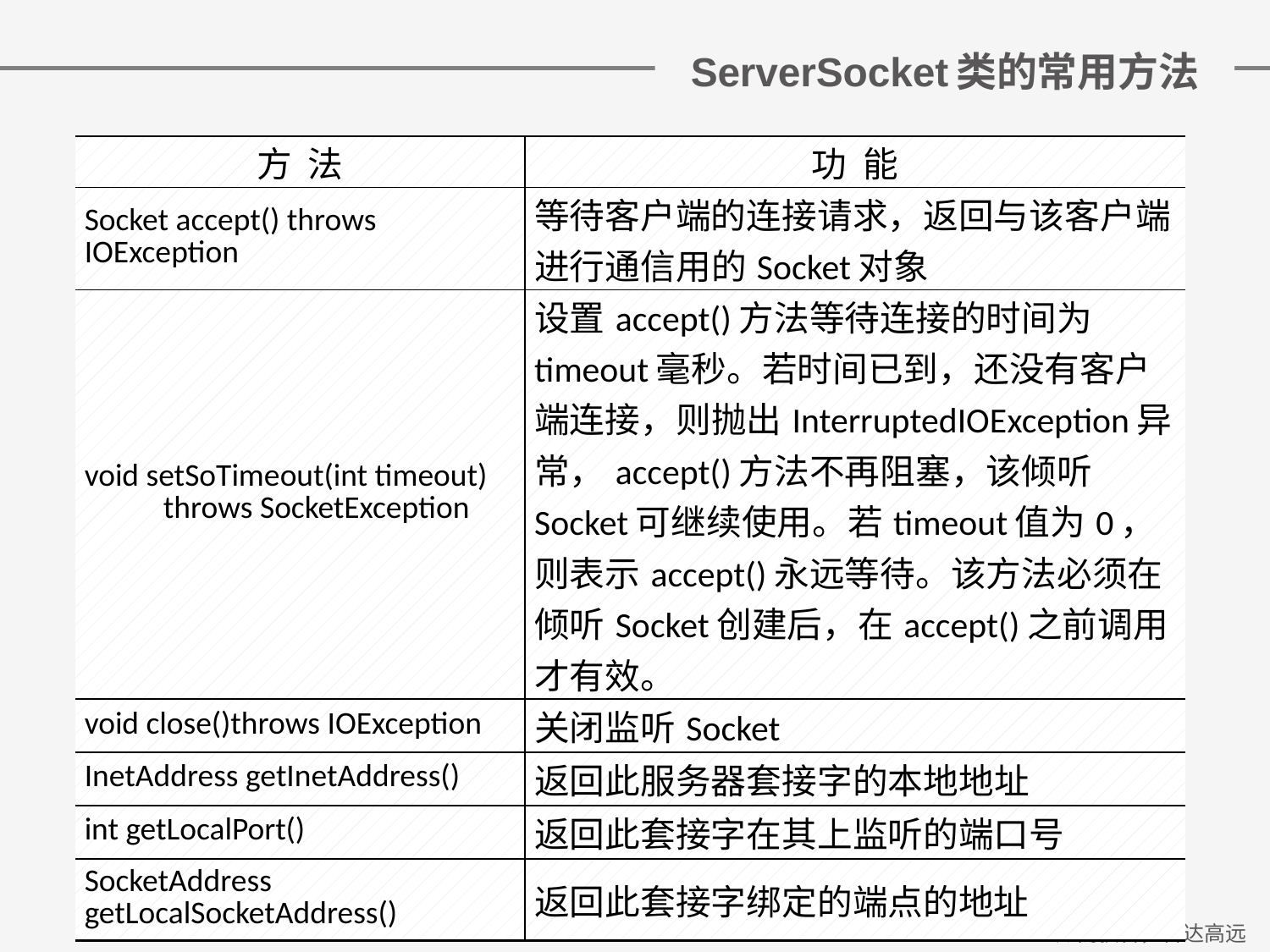

# ServerSocket类的常用方法
| 方 法 | 功 能 |
| --- | --- |
| Socket accept() throws IOException | 等待客户端的连接请求，返回与该客户端进行通信用的Socket对象 |
| void setSoTimeout(int timeout) throws SocketException | 设置accept()方法等待连接的时间为timeout毫秒。若时间已到，还没有客户端连接，则抛出InterruptedIOException异常，accept()方法不再阻塞，该倾听Socket可继续使用。若timeout值为0，则表示accept()永远等待。该方法必须在倾听Socket创建后，在accept()之前调用才有效。 |
| void close()throws IOException | 关闭监听Socket |
| InetAddress getInetAddress() | 返回此服务器套接字的本地地址 |
| int getLocalPort() | 返回此套接字在其上监听的端口号 |
| SocketAddress getLocalSocketAddress() | 返回此套接字绑定的端点的地址 |